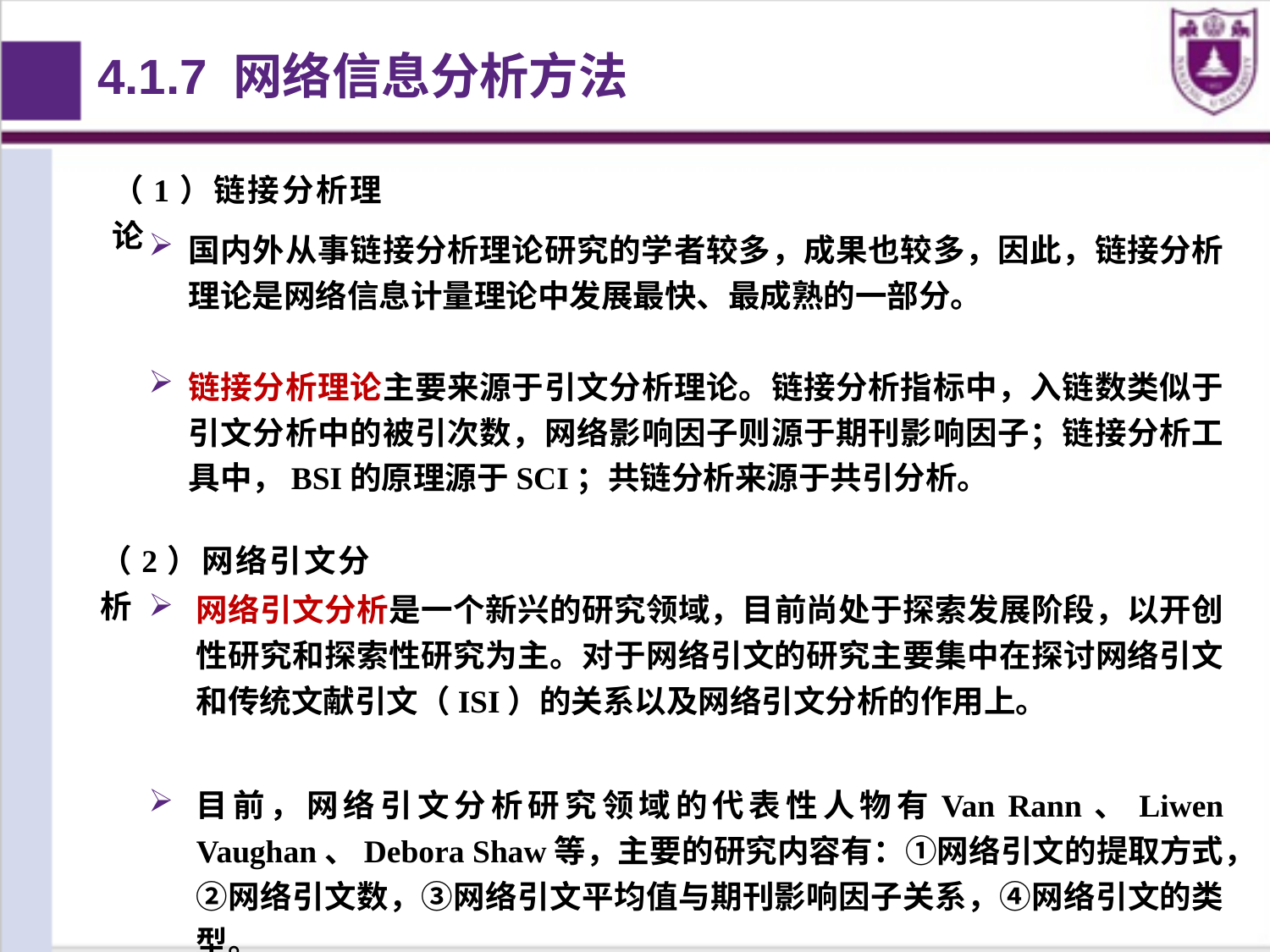

4.1.7 网络信息分析方法
（1）链接分析理论
国内外从事链接分析理论研究的学者较多，成果也较多，因此，链接分析理论是网络信息计量理论中发展最快、最成熟的一部分。

链接分析理论主要来源于引文分析理论。链接分析指标中，入链数类似于引文分析中的被引次数，网络影响因子则源于期刊影响因子；链接分析工具中，BSI的原理源于SCI；共链分析来源于共引分析。
（2）网络引文分析
网络引文分析是一个新兴的研究领域，目前尚处于探索发展阶段，以开创性研究和探索性研究为主。对于网络引文的研究主要集中在探讨网络引文和传统文献引文（ISI）的关系以及网络引文分析的作用上。

目前，网络引文分析研究领域的代表性人物有Van Rann、Liwen Vaughan、Debora Shaw等，主要的研究内容有：①网络引文的提取方式，②网络引文数，③网络引文平均值与期刊影响因子关系，④网络引文的类型。